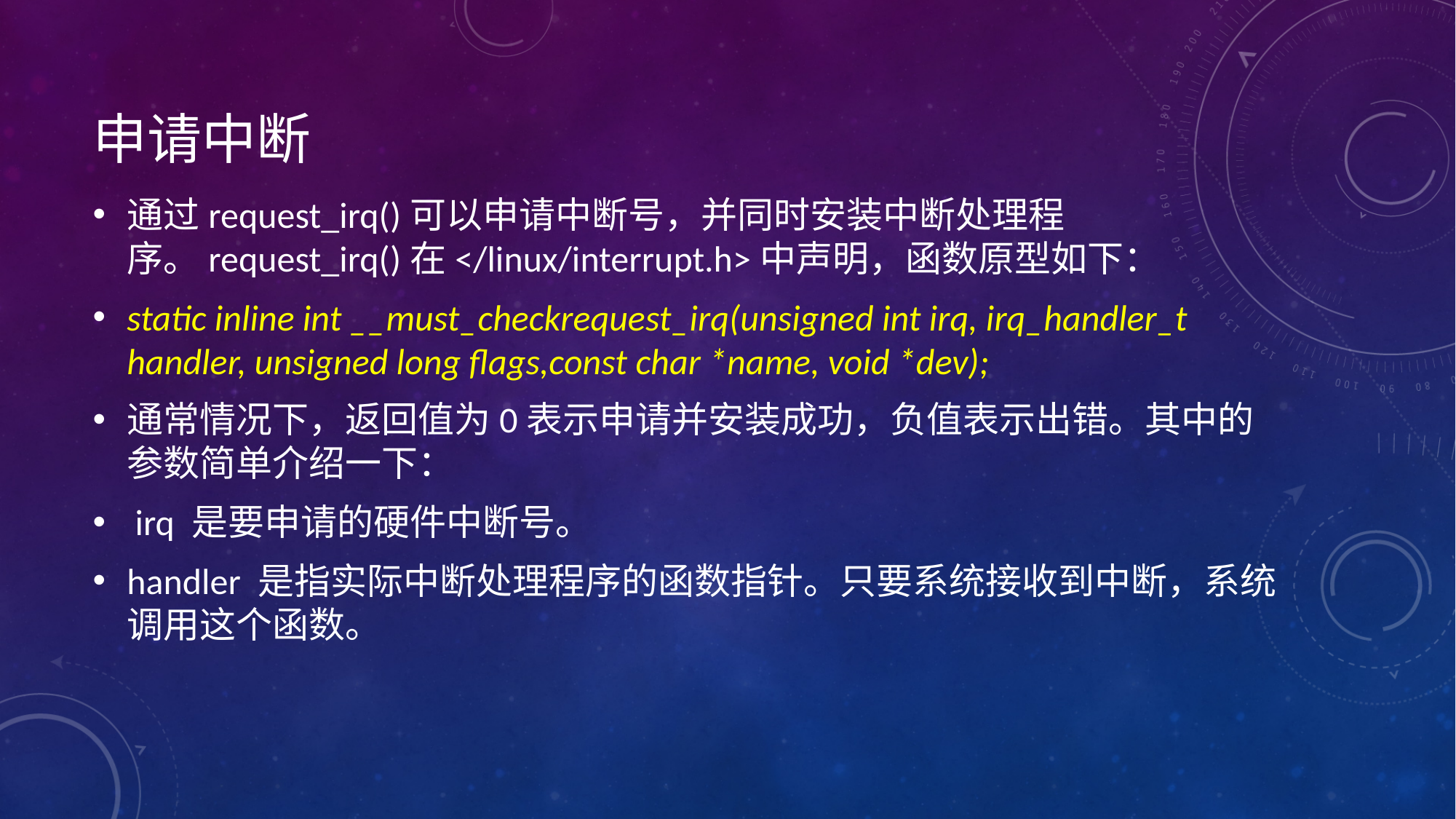

# 申请中断
通过request_irq()可以申请中断号，并同时安装中断处理程序。request_irq()在</linux/interrupt.h>中声明，函数原型如下：
static inline int __must_checkrequest_irq(unsigned int irq, irq_handler_t handler, unsigned long flags,const char *name, void *dev);
通常情况下，返回值为0表示申请并安装成功，负值表示出错。其中的参数简单介绍一下：
 irq 是要申请的硬件中断号。
handler 是指实际中断处理程序的函数指针。只要系统接收到中断，系统调用这个函数。